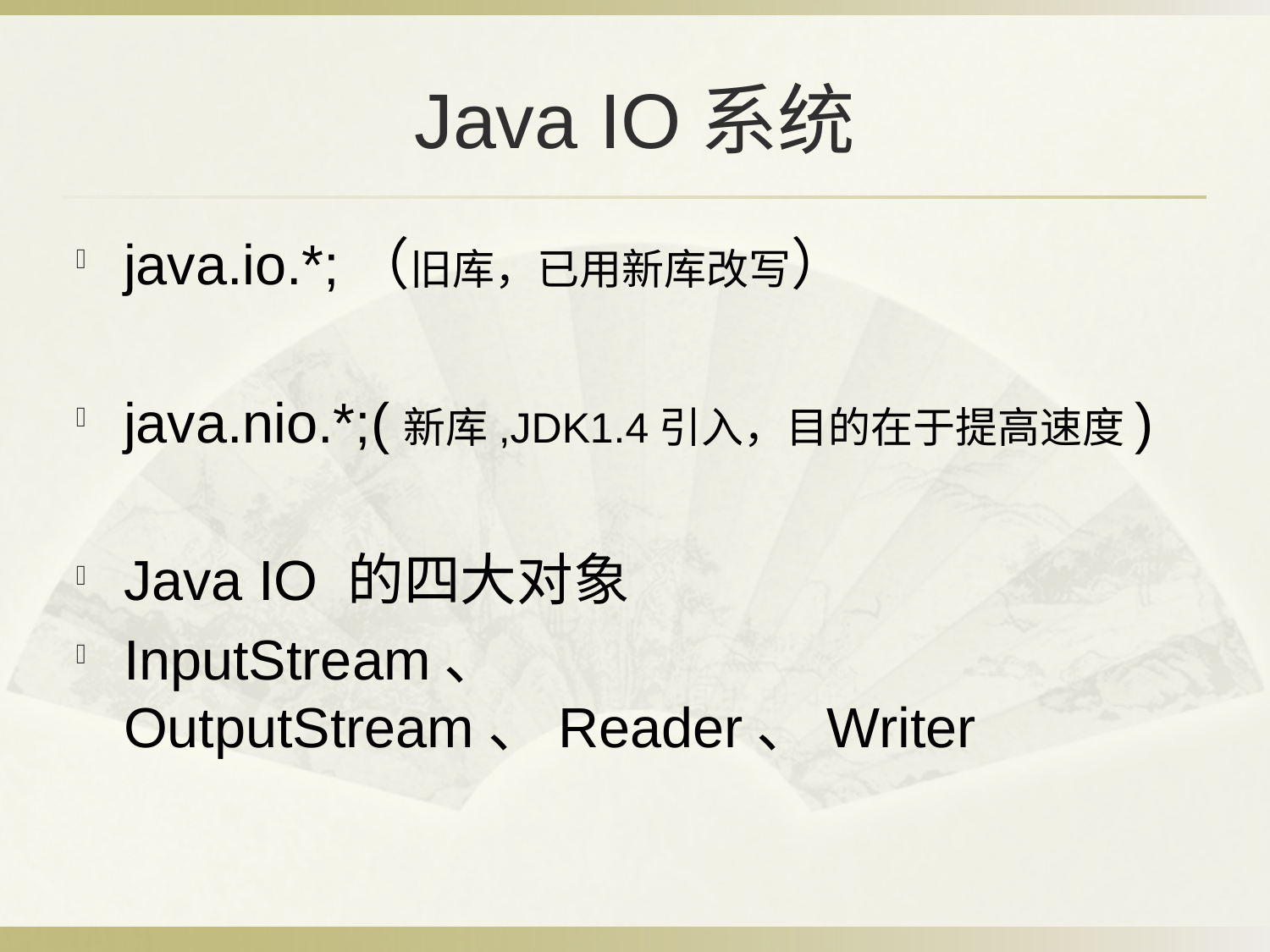

# Java IO系统
java.io.*;（旧库，已用新库改写）

java.nio.*;(新库,JDK1.4引入，目的在于提高速度)

Java IO 的四大对象
InputStream、 OutputStream、Reader、Writer